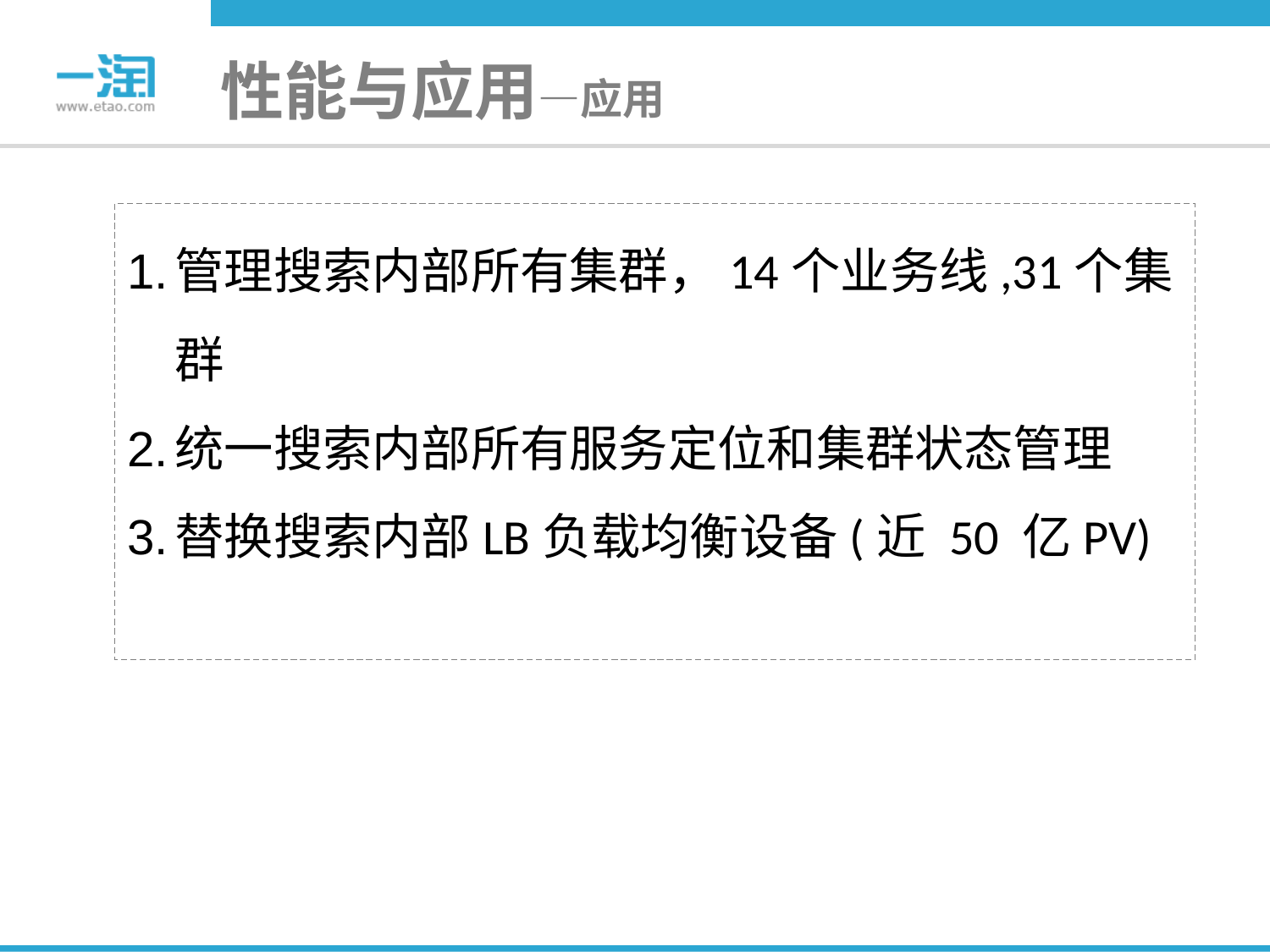

# 性能与应用—应用
管理搜索内部所有集群，14个业务线,31个集群
统一搜索内部所有服务定位和集群状态管理
替换搜索内部LB负载均衡设备(近 50 亿PV)